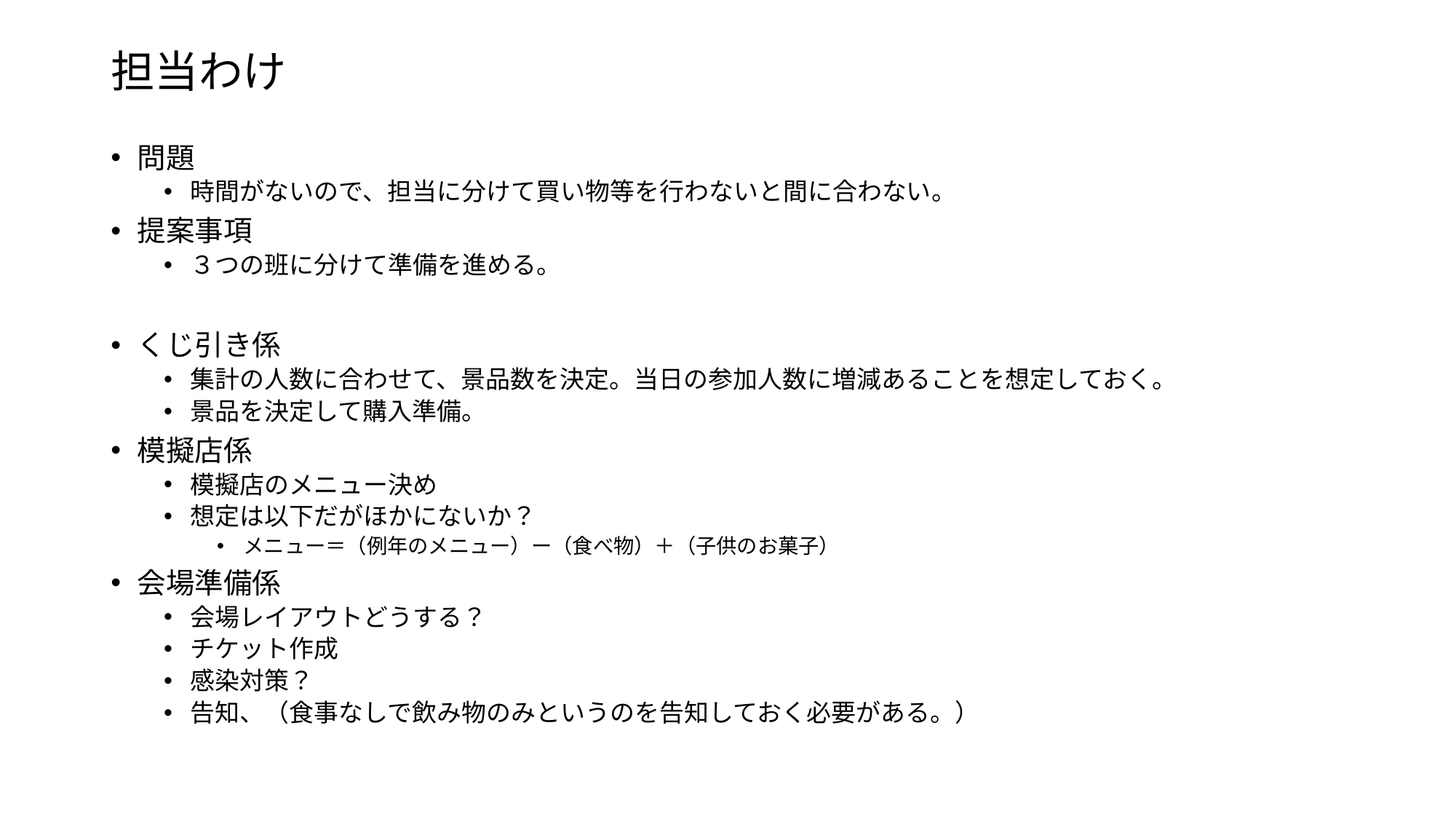

# 担当わけ
問題
時間がないので、担当に分けて買い物等を行わないと間に合わない。
提案事項
３つの班に分けて準備を進める。

くじ引き係
集計の人数に合わせて、景品数を決定。当日の参加人数に増減あることを想定しておく。
景品を決定して購入準備。
模擬店係
模擬店のメニュー決め
想定は以下だがほかにないか？
メニュー＝（例年のメニュー）ー（食べ物）＋（子供のお菓子）
会場準備係
会場レイアウトどうする？
チケット作成
感染対策？
告知、（食事なしで飲み物のみというのを告知しておく必要がある。）